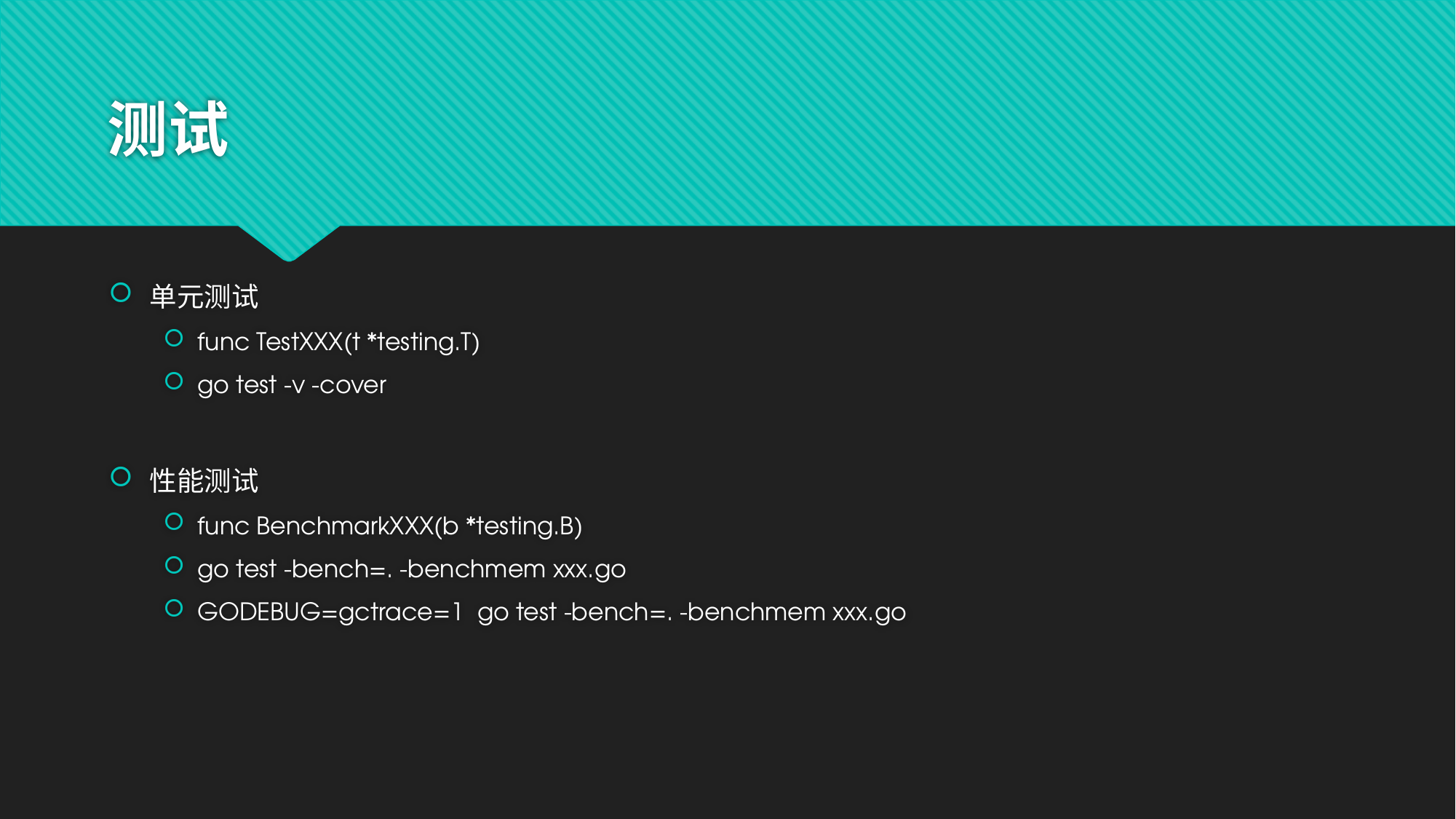

# 测试
单元测试
func TestXXX(t *testing.T)
go test -v -cover

性能测试
func BenchmarkXXX(b *testing.B)
go test -bench=. -benchmem xxx.go
GODEBUG=gctrace=1  go test -bench=. -benchmem xxx.go